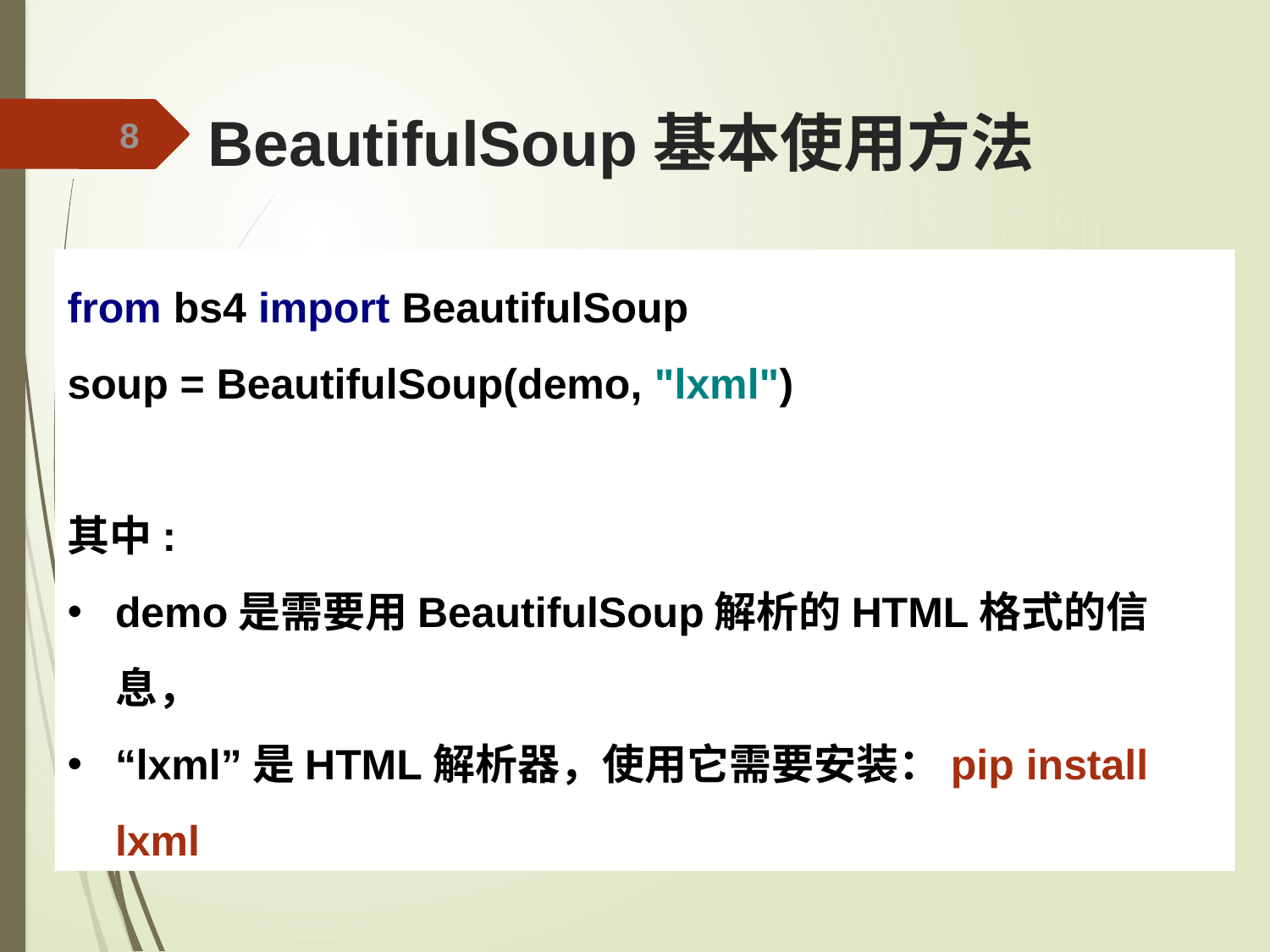

# BeautifulSoup基本使用方法
8
from bs4 import BeautifulSoup
soup = BeautifulSoup(demo, "lxml")

其中:
demo是需要用BeautifulSoup解析的HTML格式的信息，
“lxml”是HTML解析器，使用它需要安装：pip install lxml